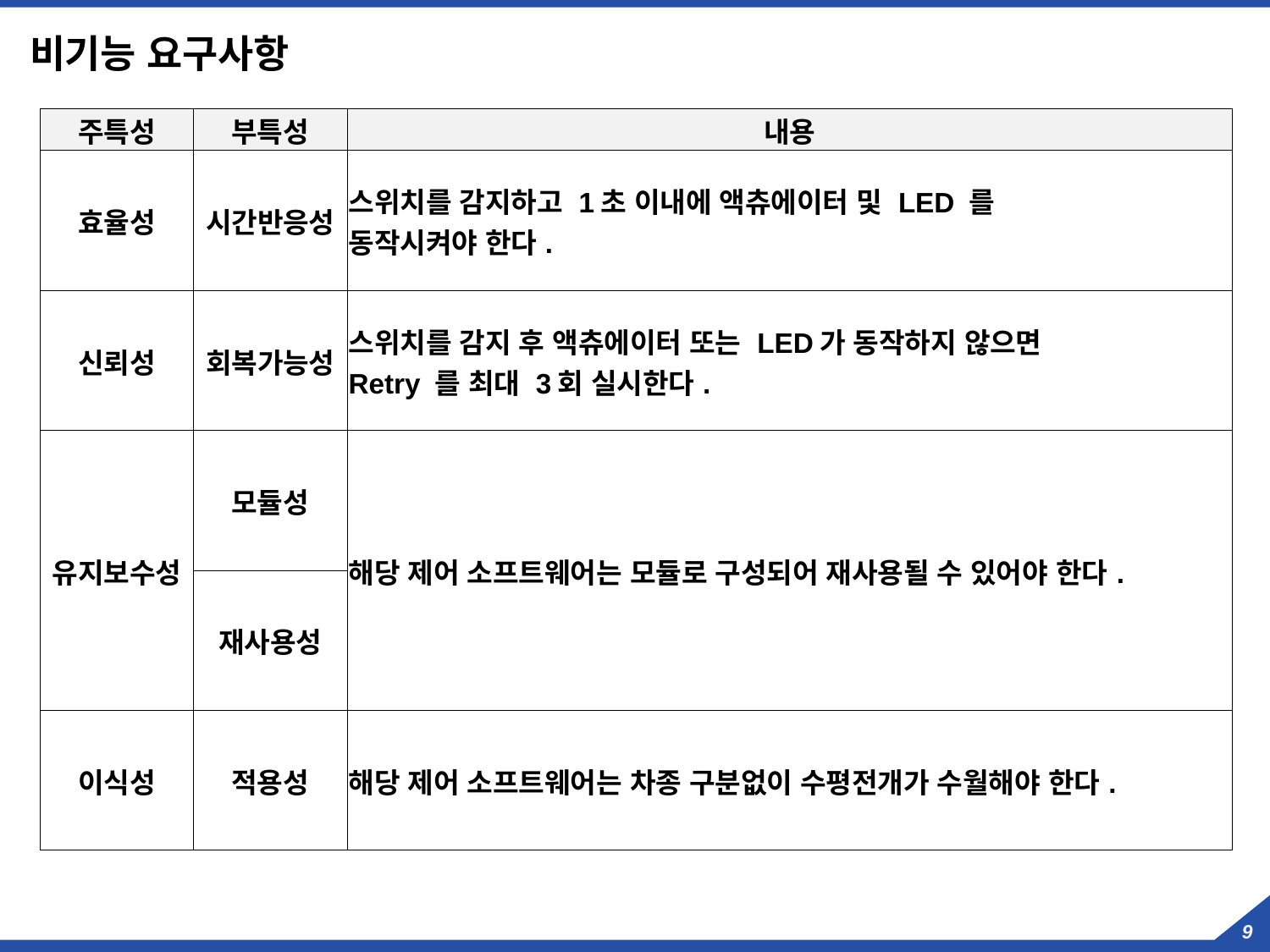

# 비기능 요구사항
| 주특성 | 부특성 | 내용 |
| --- | --- | --- |
| 효율성 | 시간반응성 | 스위치를 감지하고 1초 이내에 액츄에이터 및 LED 를 동작시켜야 한다. |
| 신뢰성 | 회복가능성 | 스위치를 감지 후 액츄에이터 또는 LED가 동작하지 않으면 Retry 를 최대 3회 실시한다. |
| 유지보수성 | 모듈성 | 해당 제어 소프트웨어는 모듈로 구성되어 재사용될 수 있어야 한다. |
|  | 재사용성 |  |
| 이식성 | 적용성 | 해당 제어 소프트웨어는 차종 구분없이 수평전개가 수월해야 한다. |